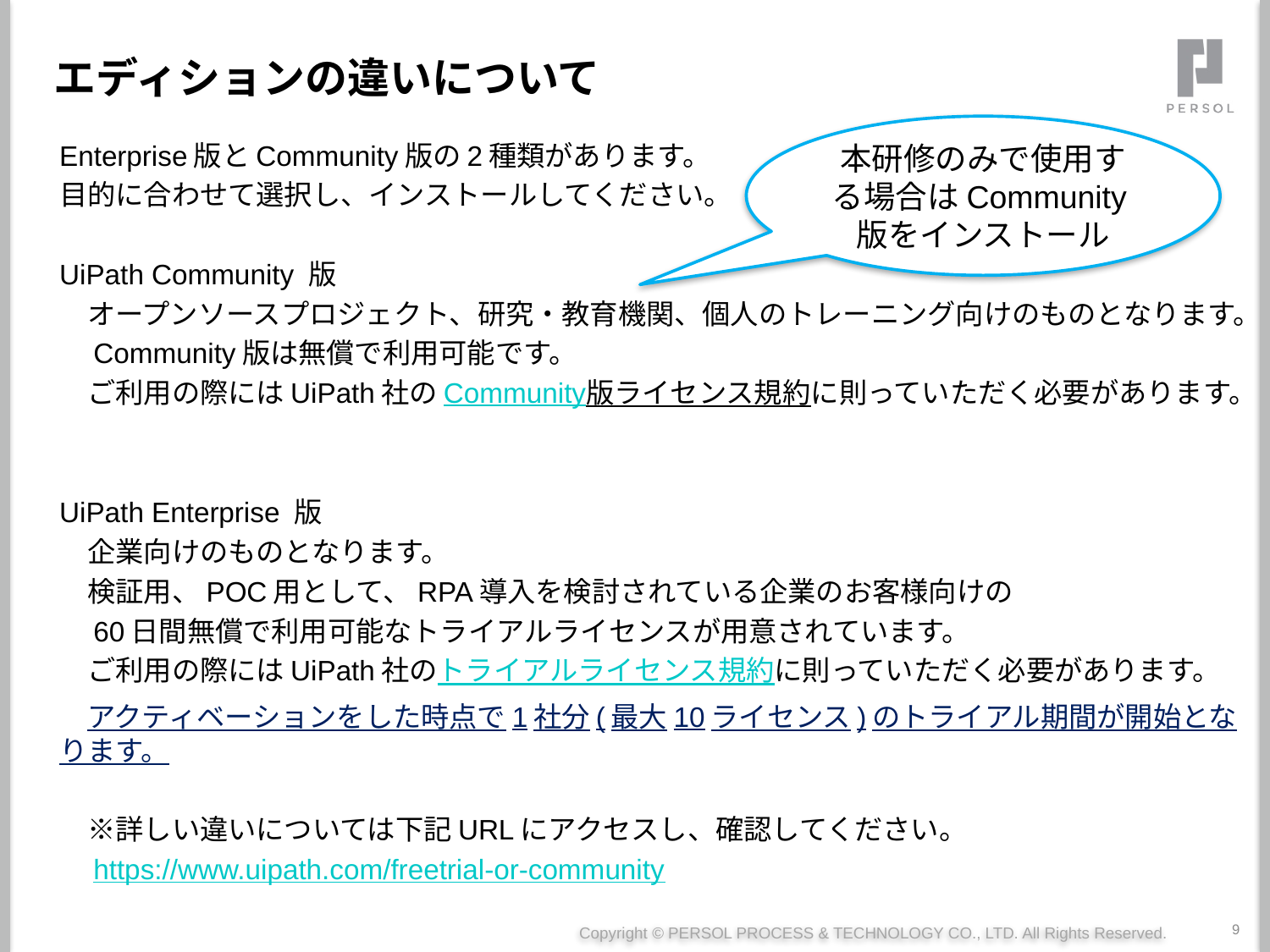

# エディションの違いについて
本研修のみで使用する場合はCommunity版をインストール
Enterprise版とCommunity版の2種類があります。
目的に合わせて選択し、インストールしてください。

UiPath Community 版
　オープンソースプロジェクト、研究・教育機関、個人のトレーニング向けのものとなります。
　Community版は無償で利用可能です。
　ご利用の際にはUiPath社のCommunity版ライセンス規約に則っていただく必要があります。

UiPath Enterprise 版
　企業向けのものとなります。
　検証用、POC用として、RPA導入を検討されている企業のお客様向けの
　60日間無償で利用可能なトライアルライセンスが用意されています。
　ご利用の際にはUiPath社のトライアルライセンス規約に則っていただく必要があります。
　アクティベーションをした時点で1社分(最大10ライセンス)のトライアル期間が開始となります。

　※詳しい違いについては下記URLにアクセスし、確認してください。
　https://www.uipath.com/freetrial-or-community

9